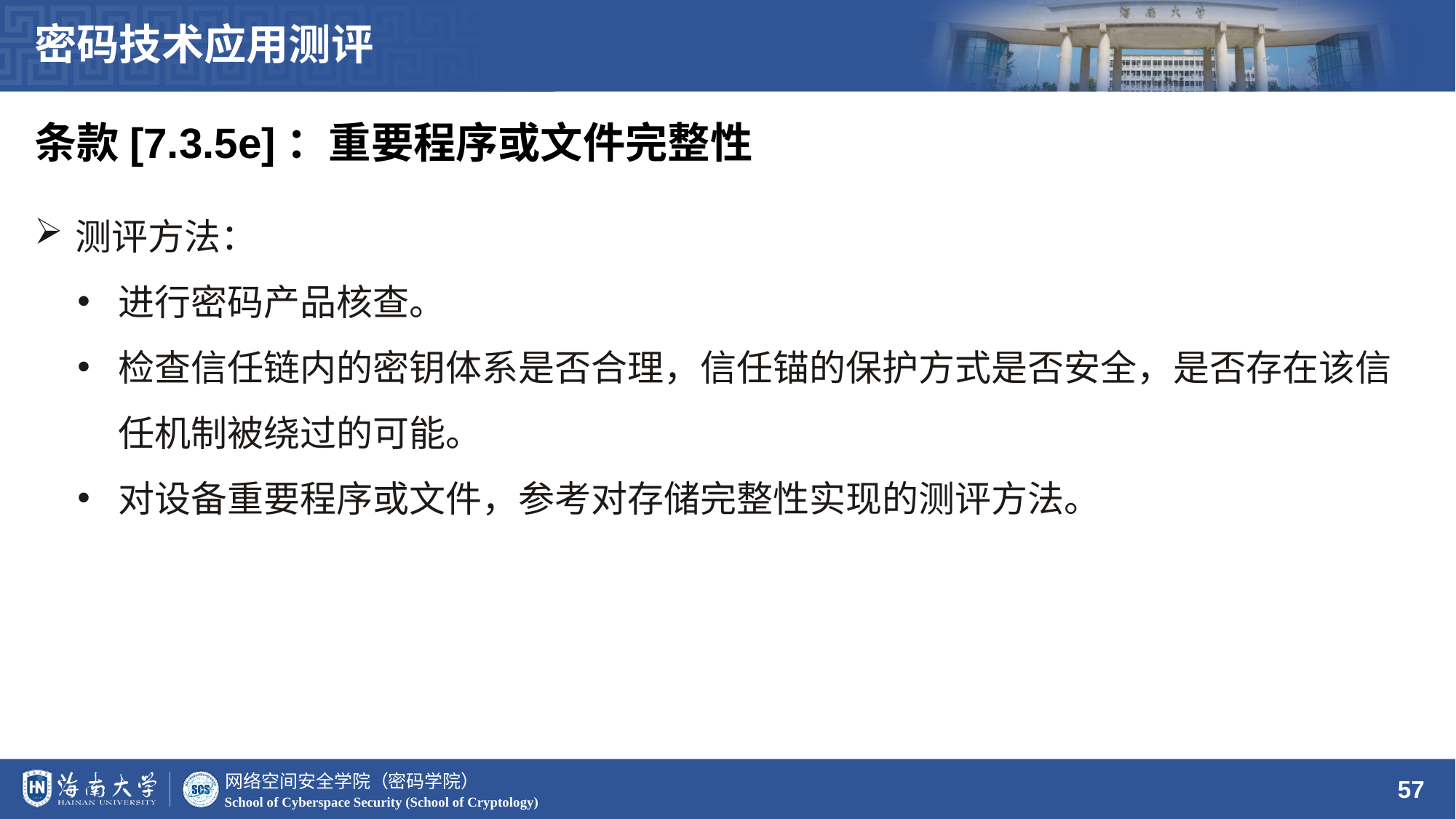

密码技术应用测评
条款[7.3.5e]：重要程序或文件完整性
测评方法：
进行密码产品核查。
检查信任链内的密钥体系是否合理，信任锚的保护方式是否安全，是否存在该信任机制被绕过的可能。
对设备重要程序或文件，参考对存储完整性实现的测评方法。
57